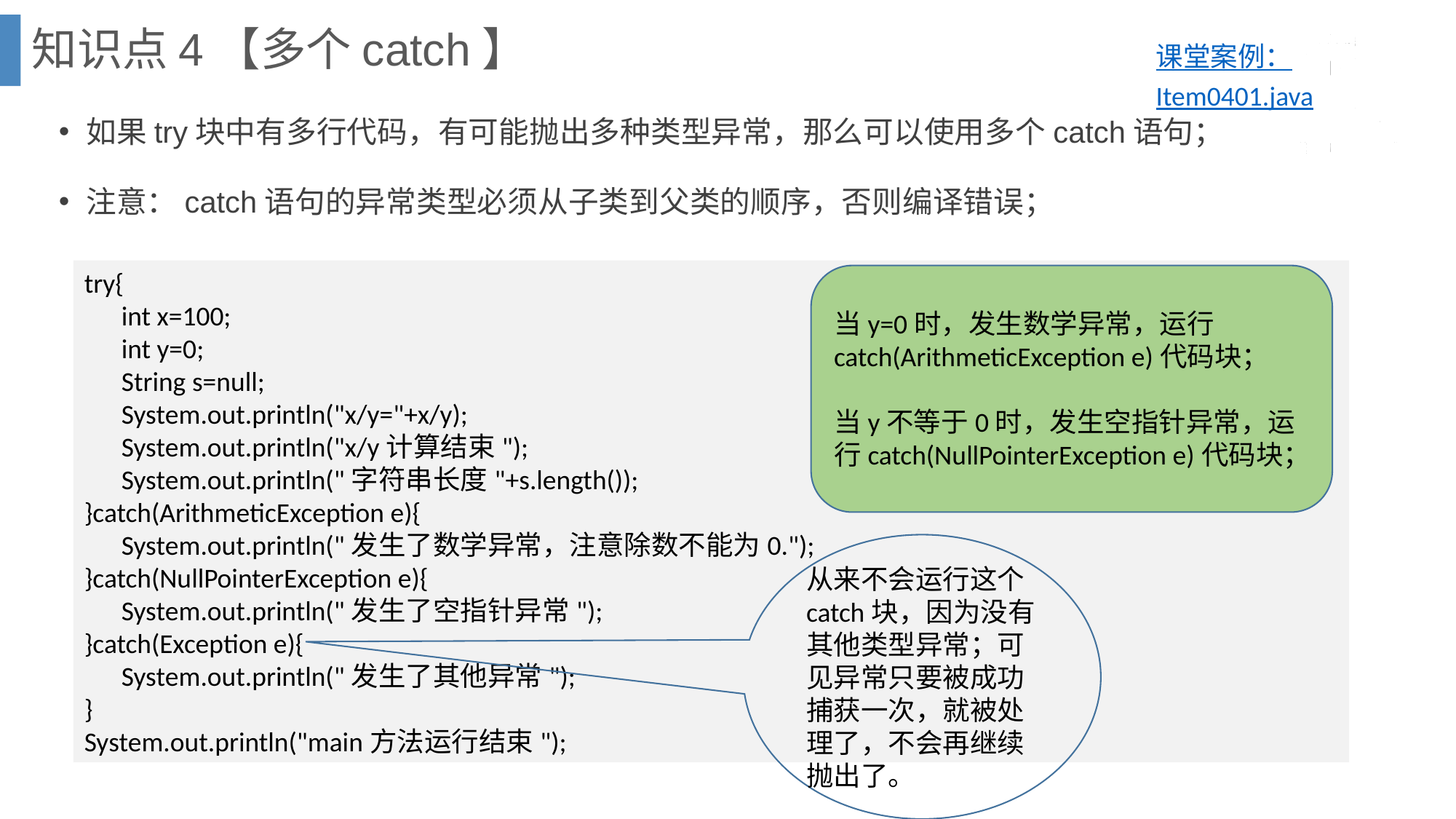

知识点4【多个catch】
课堂案例：Item0401.java
如果try块中有多行代码，有可能抛出多种类型异常，那么可以使用多个catch语句；
注意：catch语句的异常类型必须从子类到父类的顺序，否则编译错误；
try{
      int x=100;
      int y=0;
      String s=null;
      System.out.println("x/y="+x/y);
      System.out.println("x/y计算结束");
      System.out.println("字符串长度"+s.length());
}catch(ArithmeticException e){
      System.out.println("发生了数学异常，注意除数不能为0.");
}catch(NullPointerException e){
      System.out.println("发生了空指针异常");
}catch(Exception e){
      System.out.println("发生了其他异常");
}
System.out.println("main方法运行结束");
当y=0时，发生数学异常，运行catch(ArithmeticException e)代码块；

当y不等于0时，发生空指针异常，运行catch(NullPointerException e)代码块；
从来不会运行这个catch块，因为没有其他类型异常；可见异常只要被成功捕获一次，就被处理了，不会再继续抛出了。